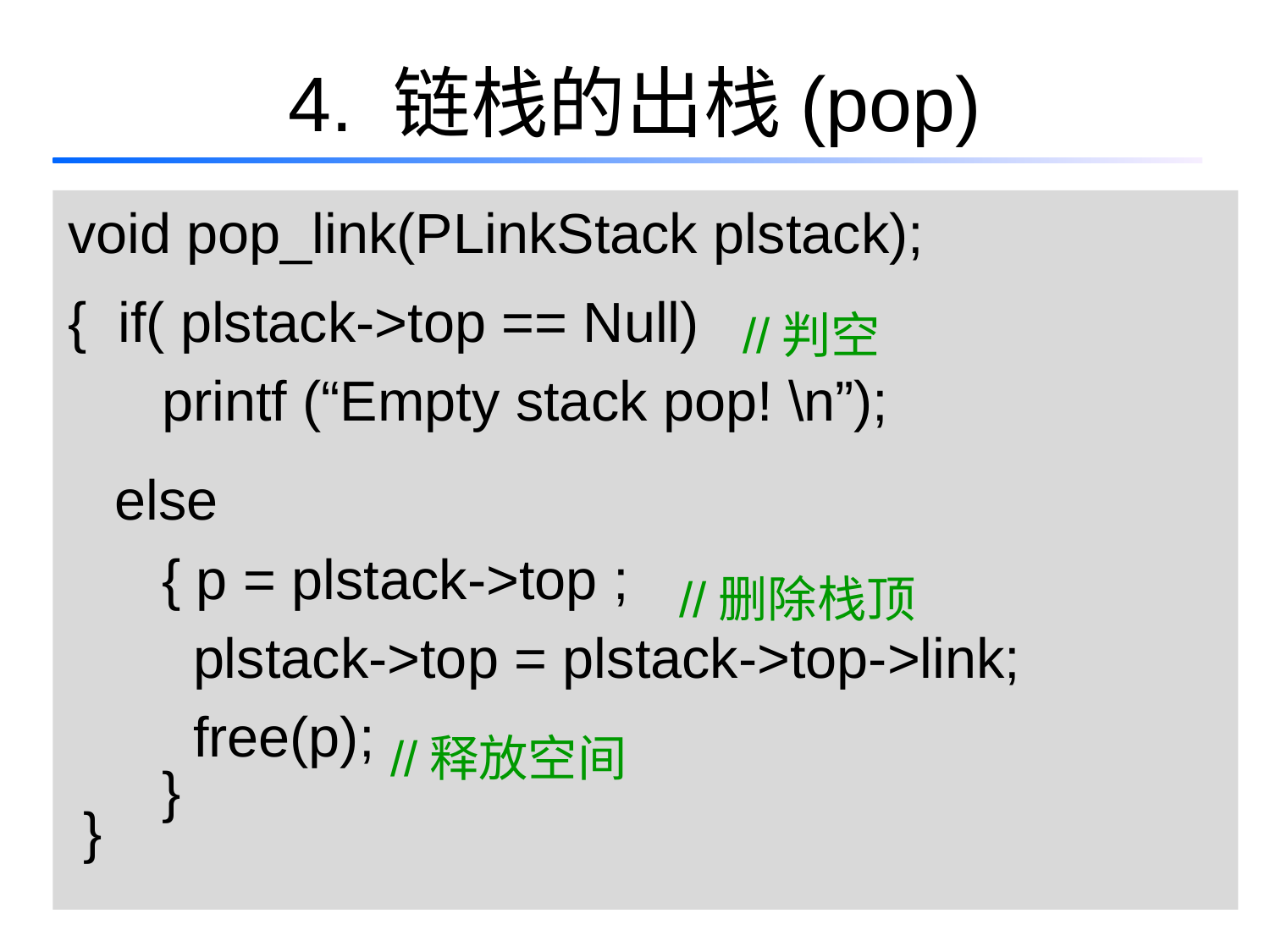

# 4. 链栈的出栈(pop)

void pop_link(PLinkStack plstack);
{  if( plstack->top == Null)
      printf (“Empty stack pop! \n”);
   else
      { p = plstack->top ;
        plstack->top = plstack->top->link;
        free(p);
      }
 }
//判空
//删除栈顶
//释放空间